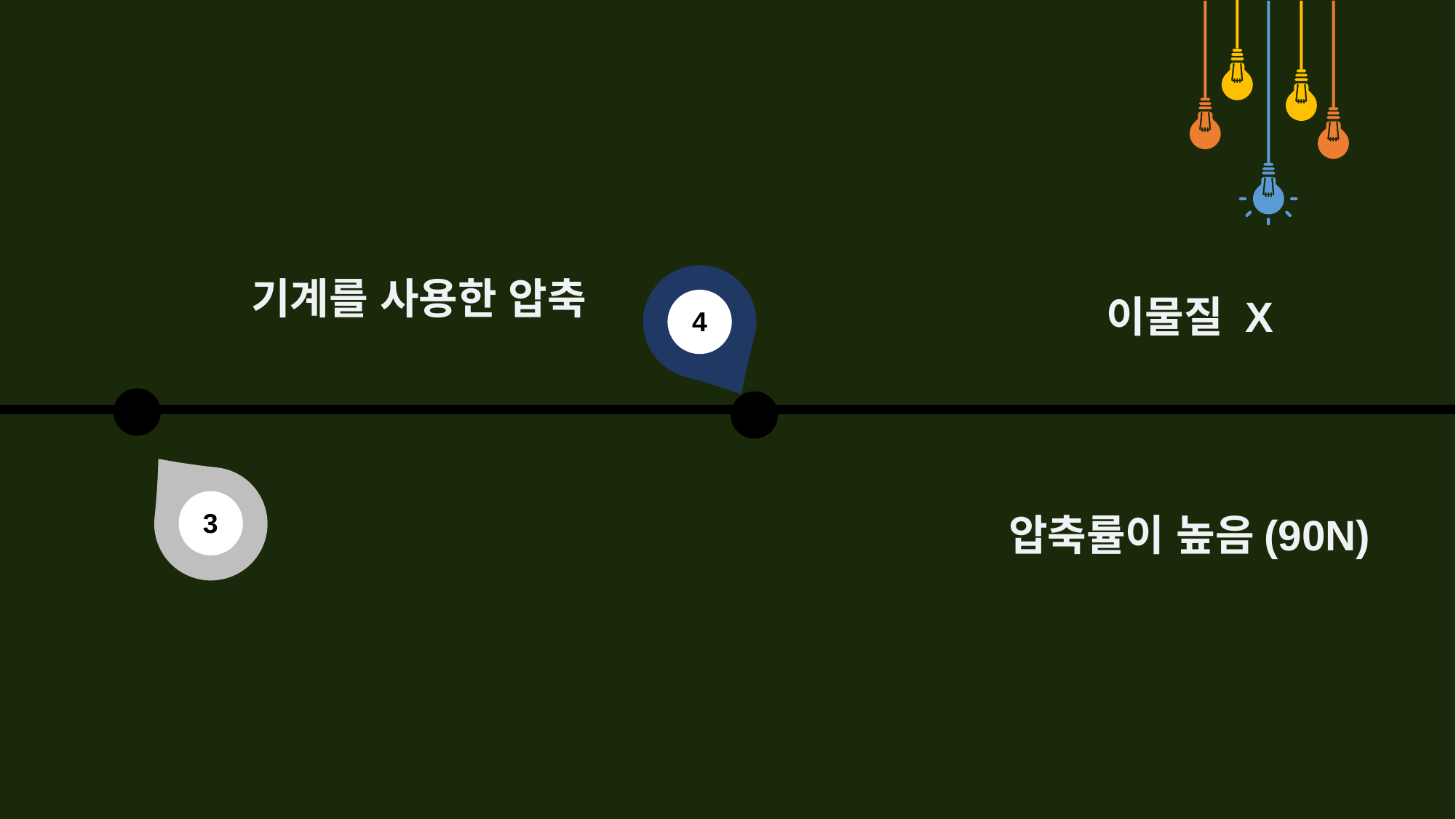

기계를 사용한 압축
이물질 X

4

3
압축률이 높음(90N)